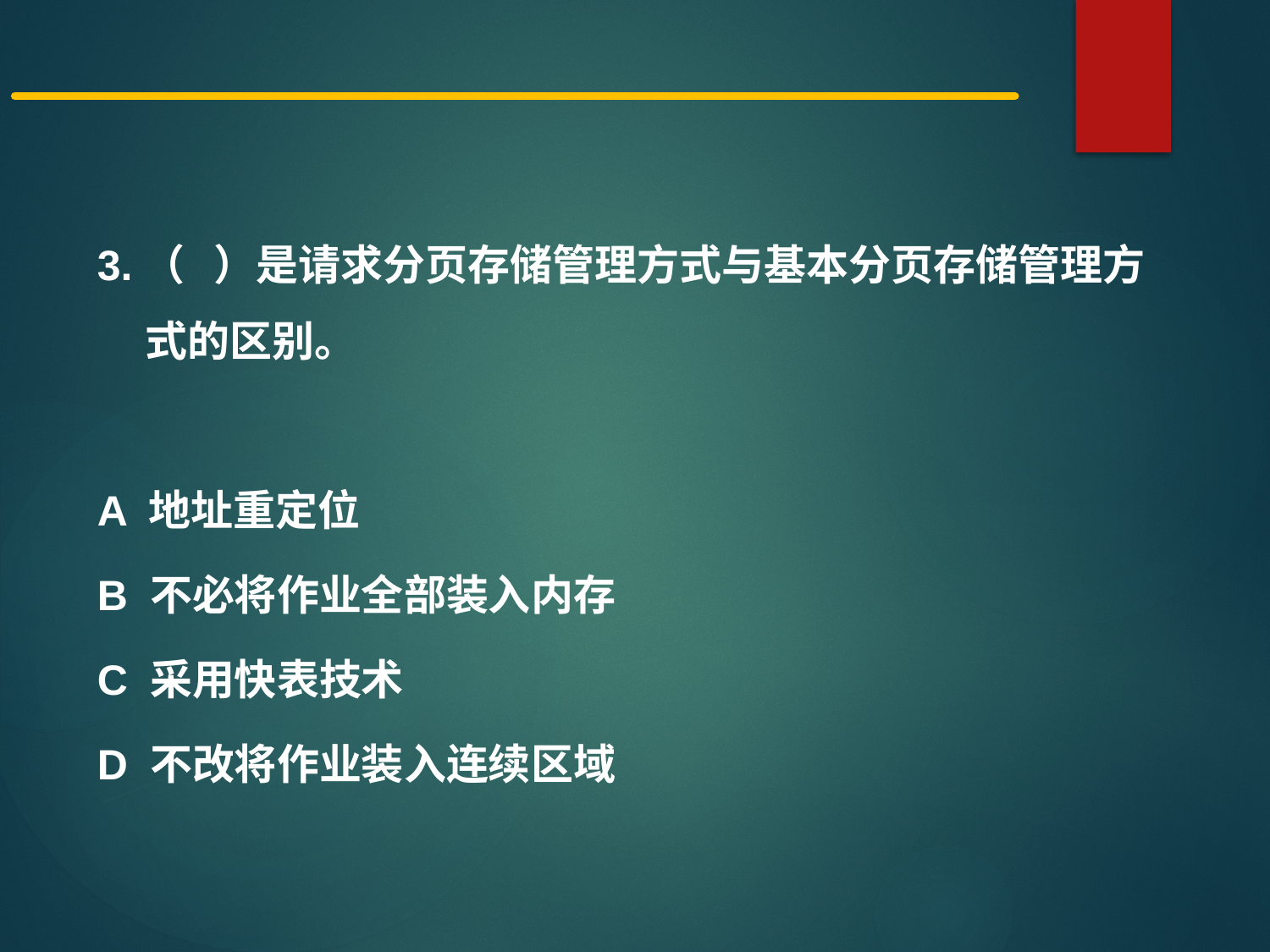

3.（   ）是请求分页存储管理方式与基本分页存储管理方式的区别。

A 地址重定位
B 不必将作业全部装入内存
C 采用快表技术
D 不改将作业装入连续区域